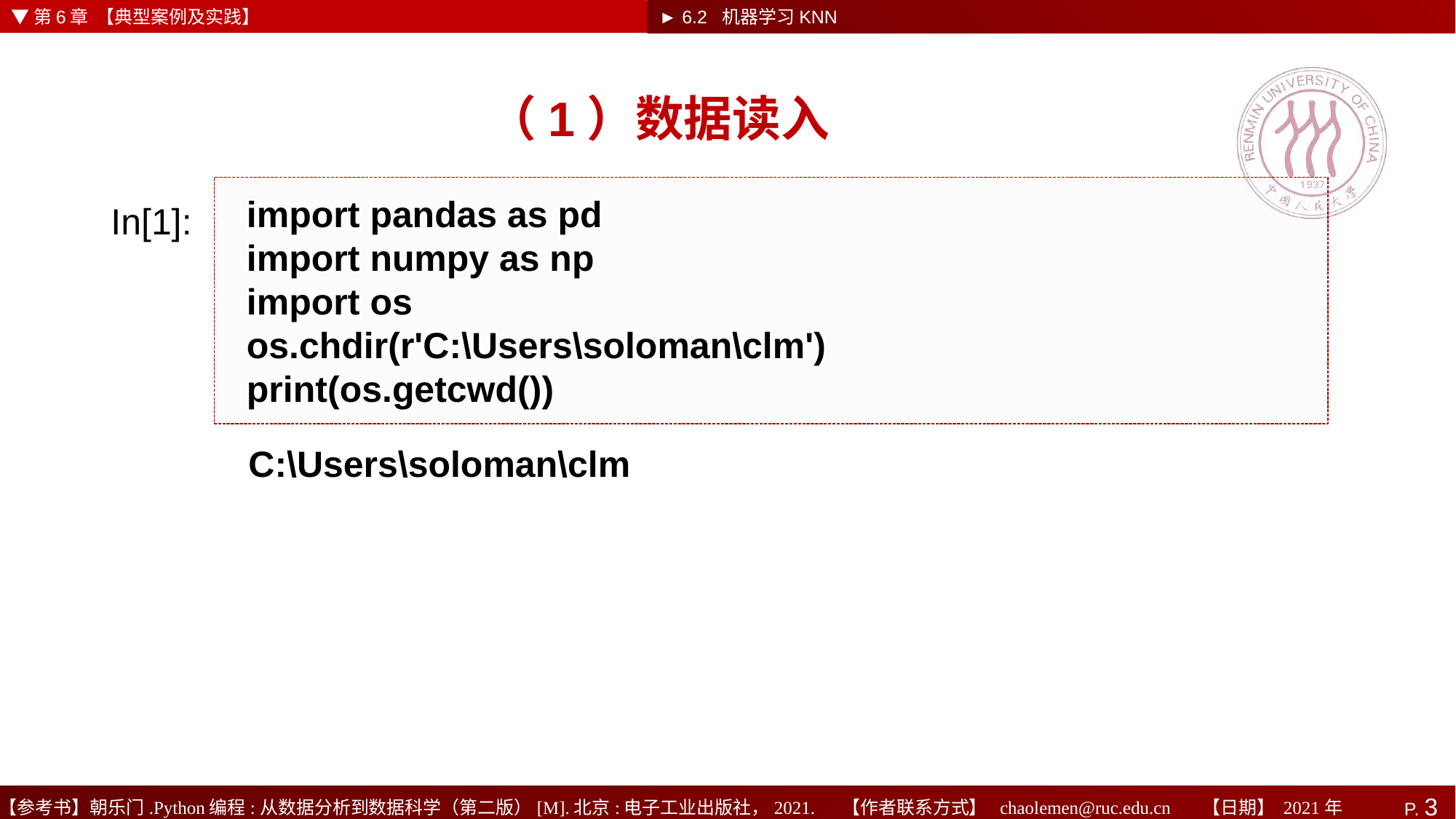

▼第6章  【典型案例及实践】
► 6.2  机器学习KNN
# （1）数据读入
import pandas as pd
import numpy as np
import os
os.chdir(r'C:\Users\soloman\clm')
print(os.getcwd())
In[1]:
C:\Users\soloman\clm